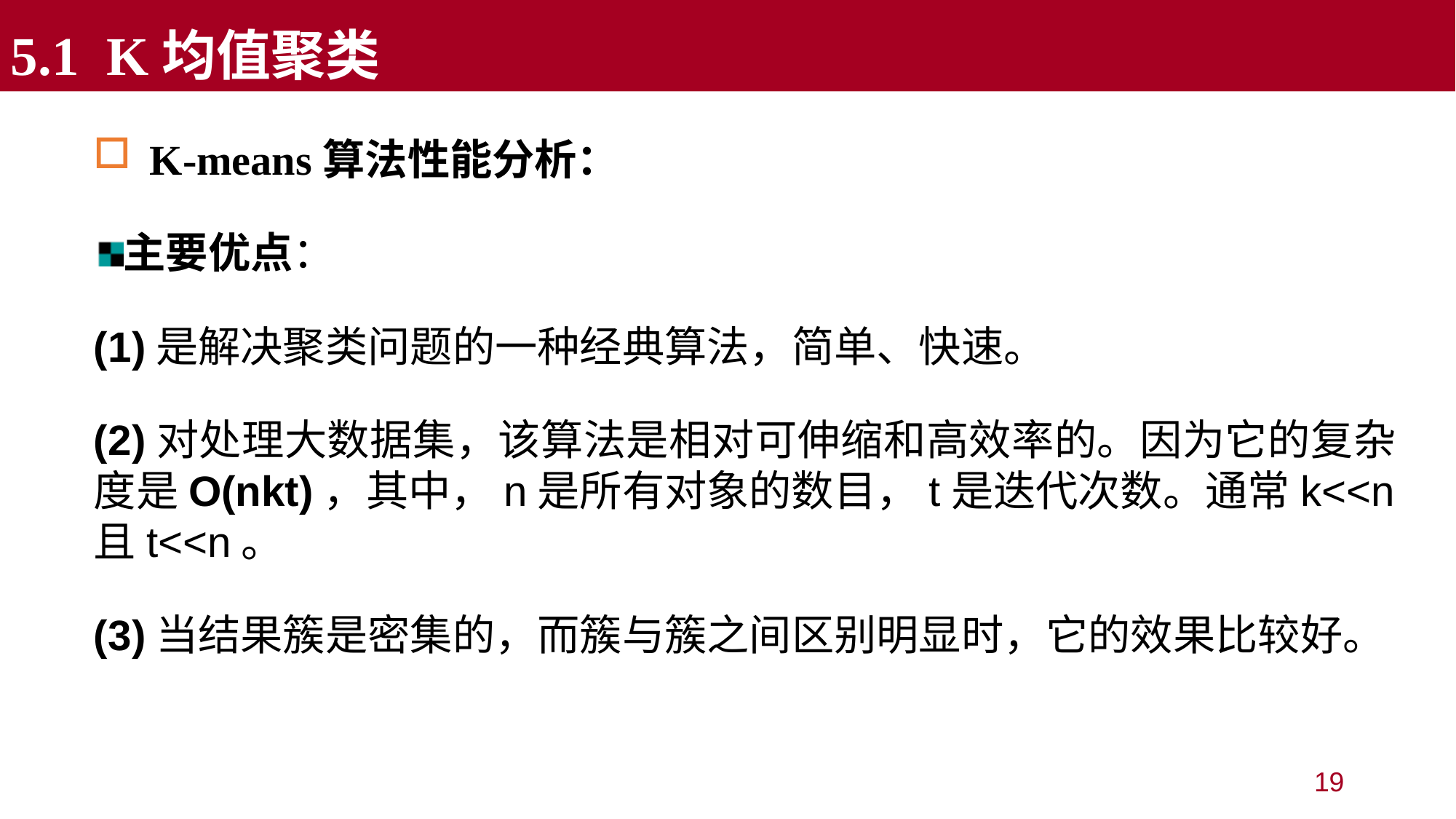

5.1  K均值聚类
K-means算法性能分析：
主要优点：
(1)是解决聚类问题的一种经典算法，简单、快速。
(2)对处理大数据集，该算法是相对可伸缩和高效率的。因为它的复杂度是O(nkt)，其中，n是所有对象的数目，t是迭代次数。通常k<<n且t<<n。
(3)当结果簇是密集的，而簇与簇之间区别明显时，它的效果比较好。

19